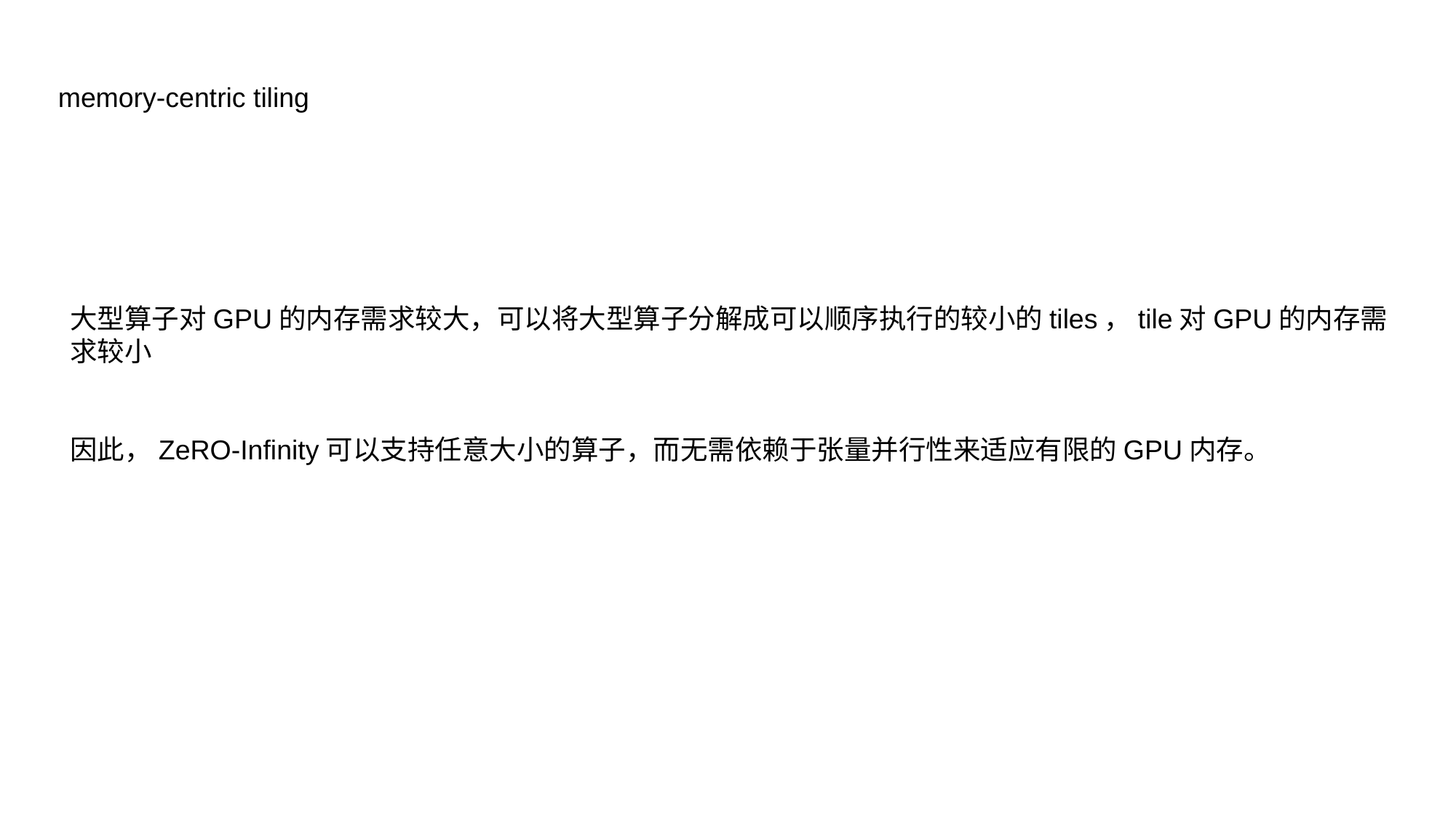

memory-centric tiling
大型算子对GPU的内存需求较大，可以将大型算子分解成可以顺序执行的较小的tiles，tile对GPU的内存需求较小

因此，ZeRO-Infinity可以支持任意大小的算子，而无需依赖于张量并行性来适应有限的GPU内存。